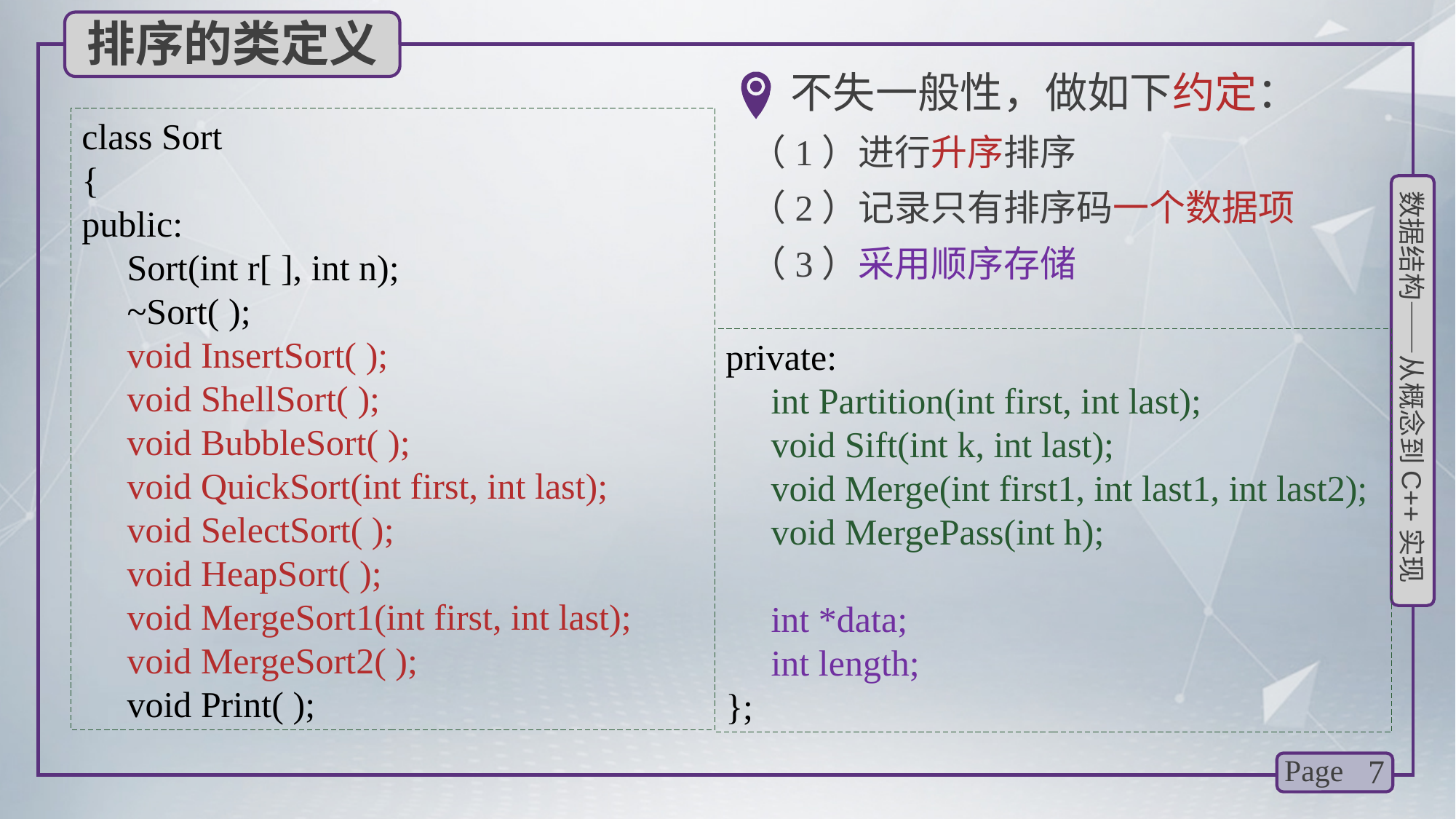

排序的类定义

不失一般性，做如下约定：

class Sort
{
public:
     Sort(int r[ ], int n);
     ~Sort( );
     void InsertSort( );
     void ShellSort( );
     void BubbleSort( );
     void QuickSort(int first, int last);
     void SelectSort( );
     void HeapSort( );
     void MergeSort1(int first, int last);
     void MergeSort2( );
     void Print( );
（1）进行升序排序
（2）记录只有排序码一个数据项
（3）采用顺序存储
private:
     int Partition(int first, int last);
     void Sift(int k, int last);
     void Merge(int first1, int last1, int last2);
     void MergePass(int h);

     int *data;
     int length;
};